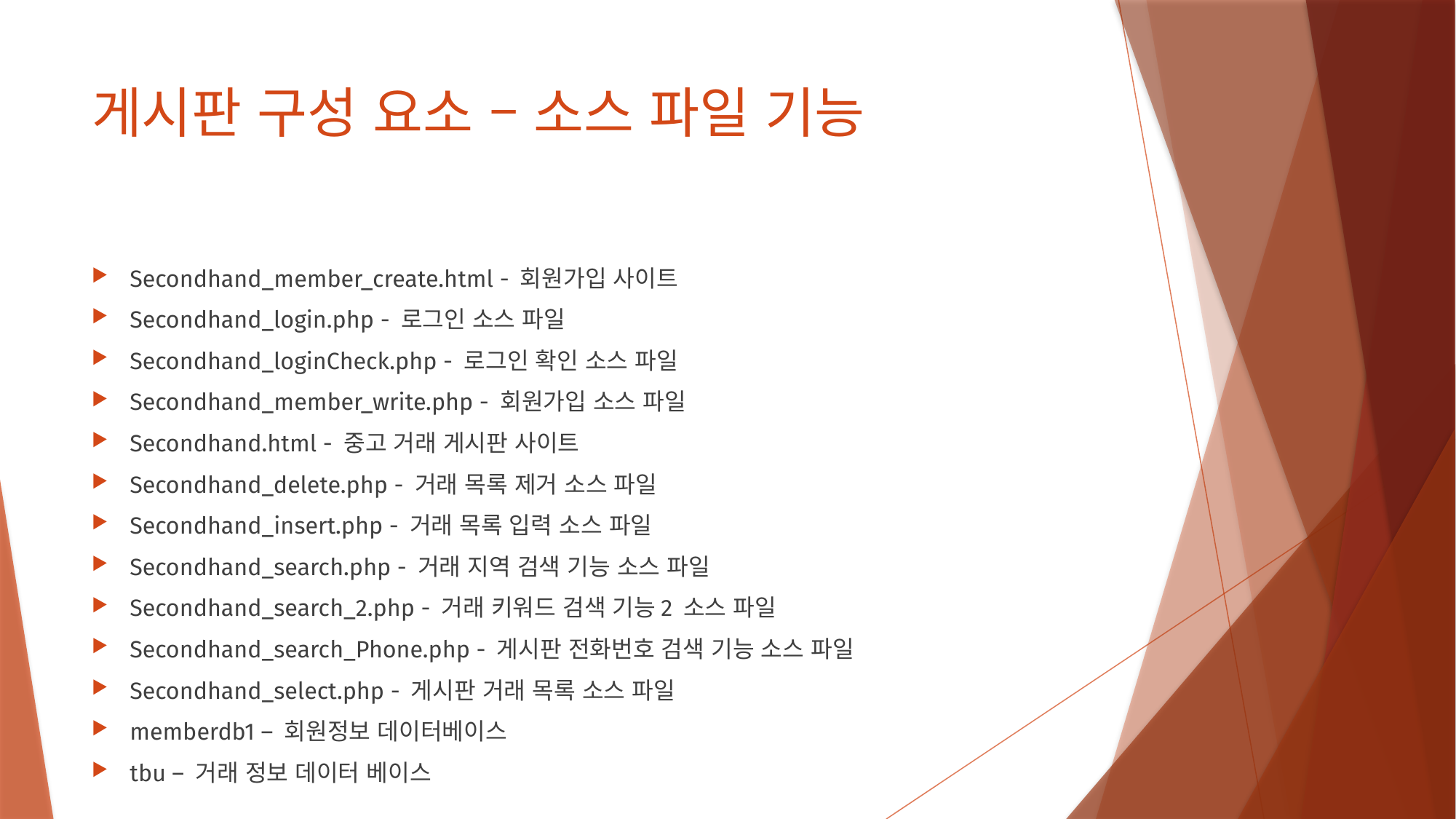

# 게시판 구성 요소 – 소스 파일 기능
Secondhand_member_create.html - 회원가입 사이트
Secondhand_login.php - 로그인 소스 파일
Secondhand_loginCheck.php - 로그인 확인 소스 파일
Secondhand_member_write.php - 회원가입 소스 파일
Secondhand.html - 중고 거래 게시판 사이트
Secondhand_delete.php - 거래 목록 제거 소스 파일
Secondhand_insert.php - 거래 목록 입력 소스 파일
Secondhand_search.php - 거래 지역 검색 기능 소스 파일
Secondhand_search_2.php - 거래 키워드 검색 기능2 소스 파일
Secondhand_search_Phone.php - 게시판 전화번호 검색 기능 소스 파일
Secondhand_select.php - 게시판 거래 목록 소스 파일
memberdb1 – 회원정보 데이터베이스
tbu – 거래 정보 데이터 베이스